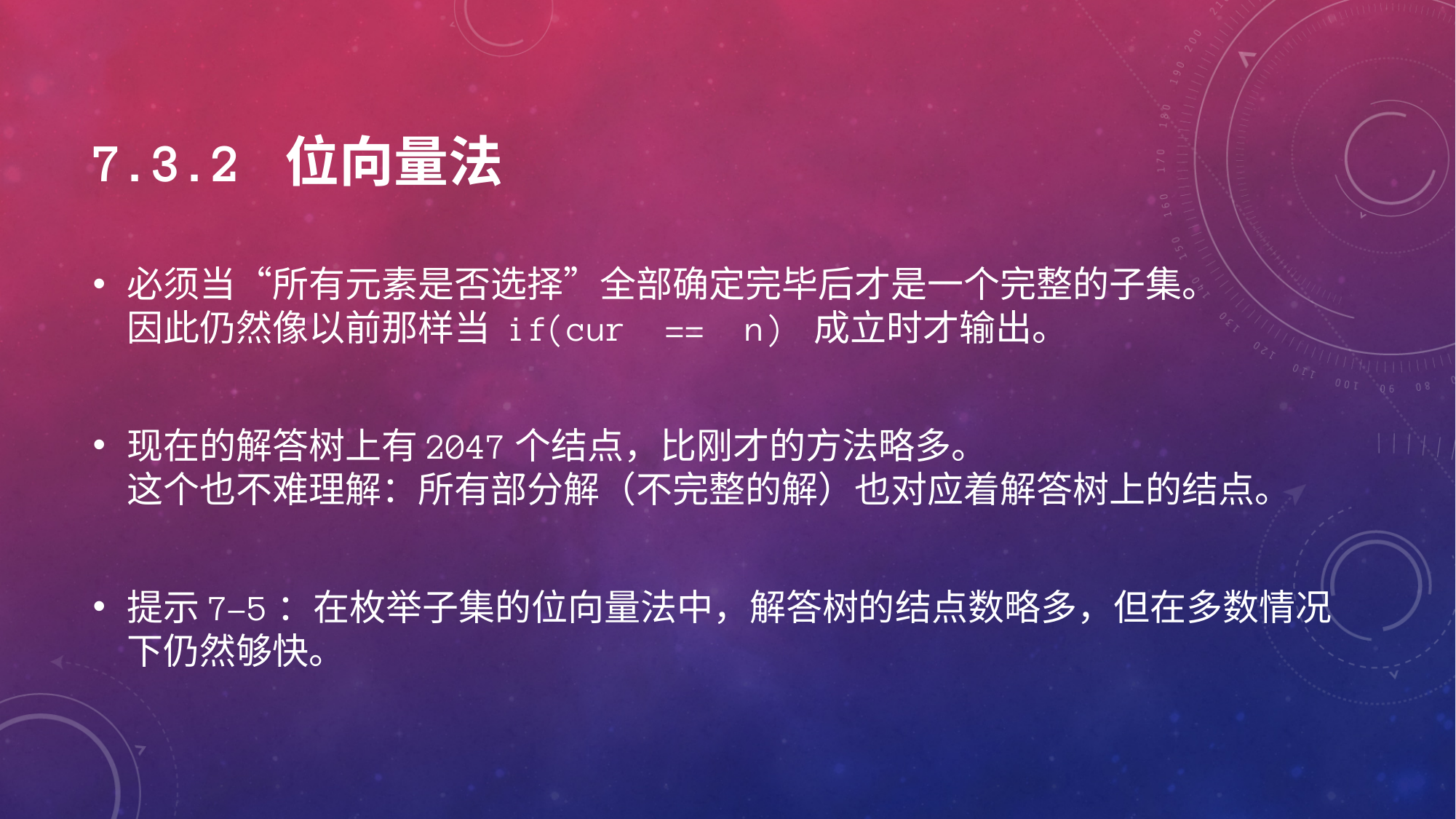

# 7.3.2 位向量法
必须当“所有元素是否选择”全部确定完毕后才是一个完整的子集。
因此仍然像以前那样当 if(cur  ==  n) 成立时才输出。

现在的解答树上有2047个结点，比刚才的方法略多。
这个也不难理解：所有部分解（不完整的解）也对应着解答树上的结点。

提示7-5：在枚举子集的位向量法中，解答树的结点数略多，但在多数情况下仍然够快。